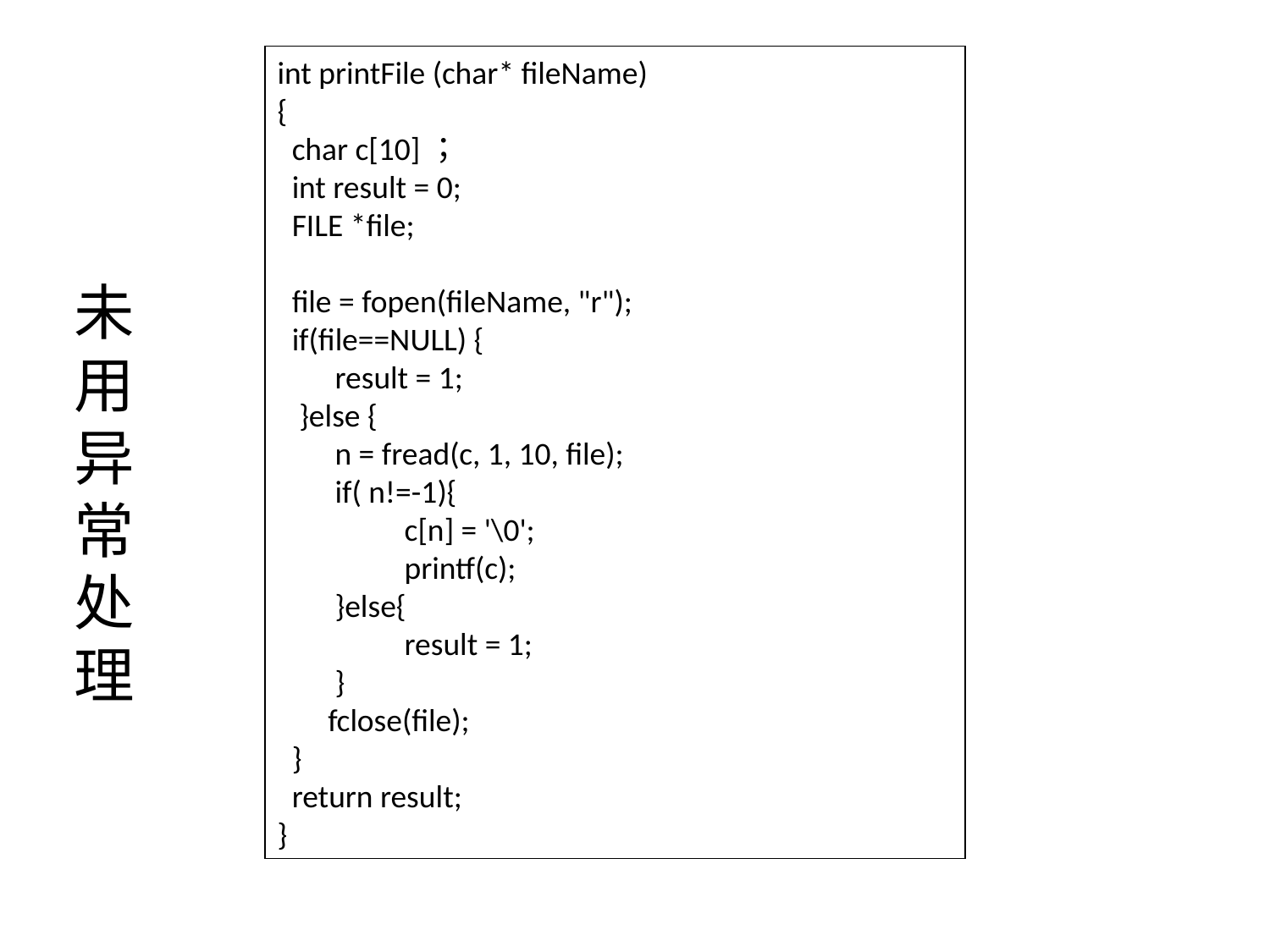

int printFile (char* fileName)
{
  char c[10]；
  int result = 0;
  FILE *file;

  file = fopen(fileName, "r");
  if(file==NULL) {
        result = 1;
   }else {
        n = fread(c, 1, 10, file);
        if( n!=-1){
    	c[n] = '\0';
    	printf(c);
        }else{
    	result = 1;
        }
       fclose(file);
  }
  return result;
}
# 未用异常处理